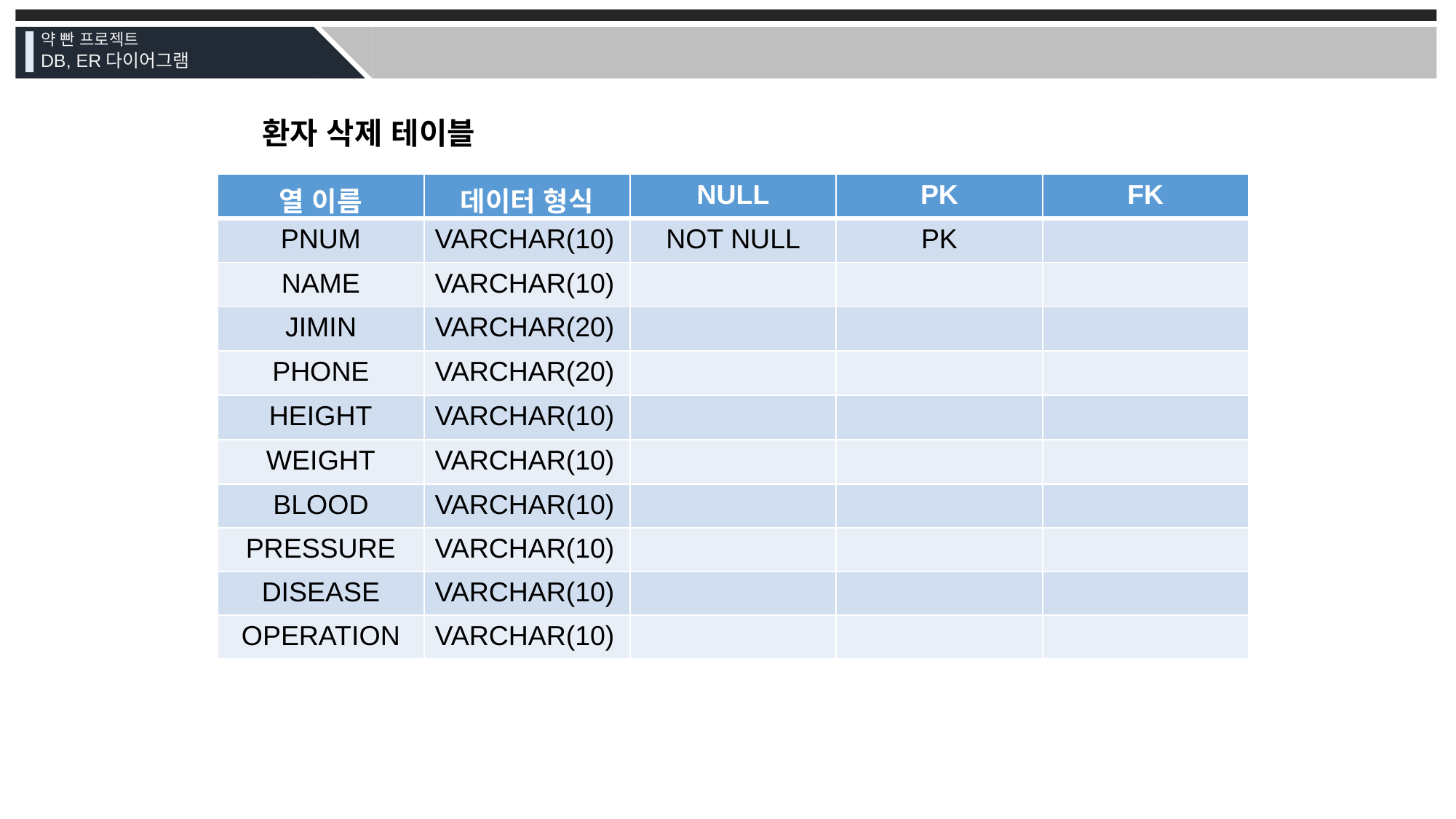

약 빤 프로젝트

DB, ER다이어그램
환자 삭제 테이블
| 열 이름 | 데이터 형식 | NULL | PK | FK |
| --- | --- | --- | --- | --- |
| PNUM | VARCHAR(10) | NOT NULL | PK |  |
| NAME | VARCHAR(10) |  |  |  |
| JIMIN | VARCHAR(20) |  |  |  |
| PHONE | VARCHAR(20) |  |  |  |
| HEIGHT | VARCHAR(10) |  |  |  |
| WEIGHT | VARCHAR(10) |  |  |  |
| BLOOD | VARCHAR(10) |  |  |  |
| PRESSURE | VARCHAR(10) |  |  |  |
| DISEASE | VARCHAR(10) |  |  |  |
| OPERATION | VARCHAR(10) |  |  |  |